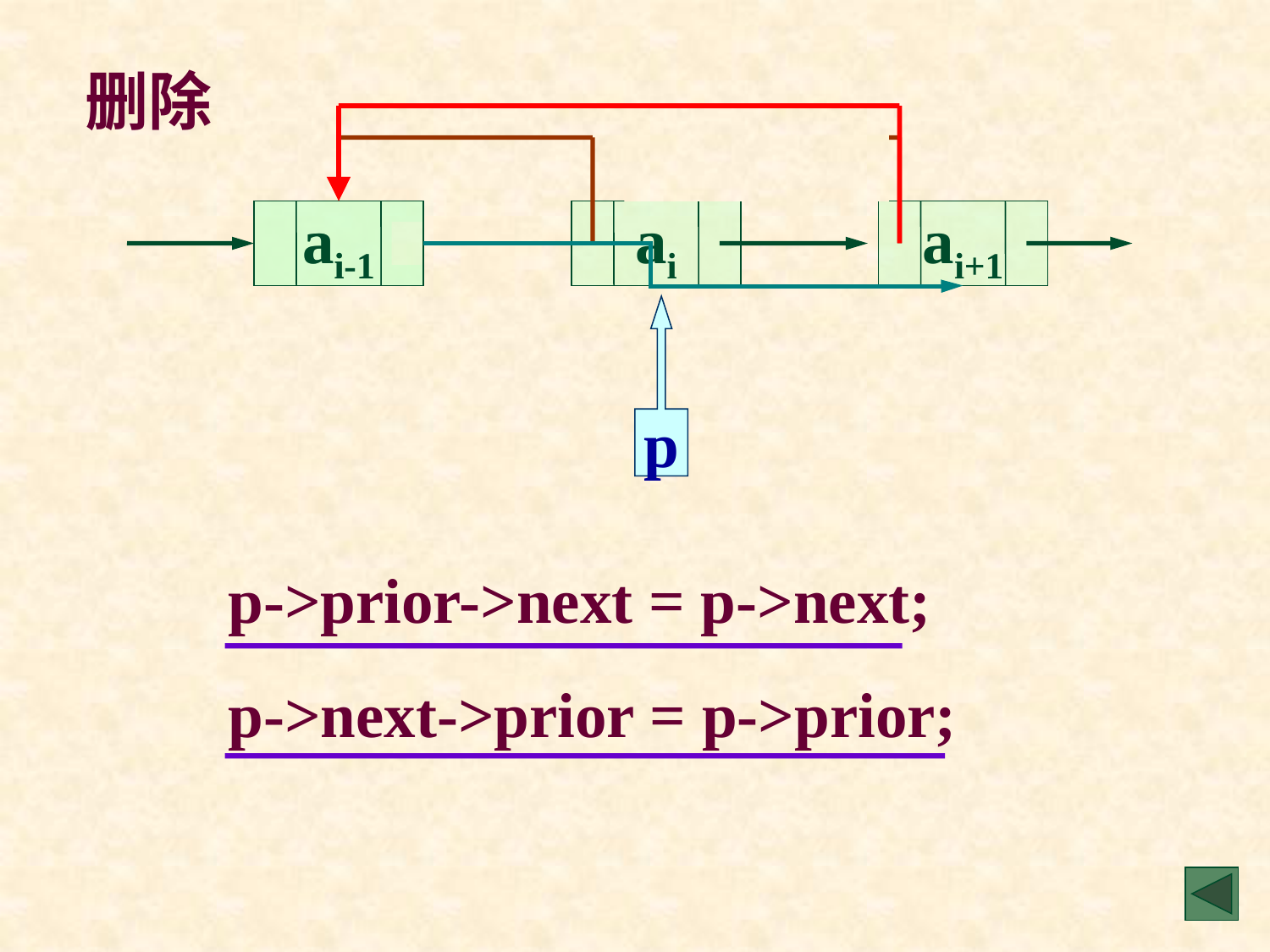

删除

ai-1

ai-1

ai

ai+1

p
p->prior->next = p->next;
p->next->prior = p->prior;